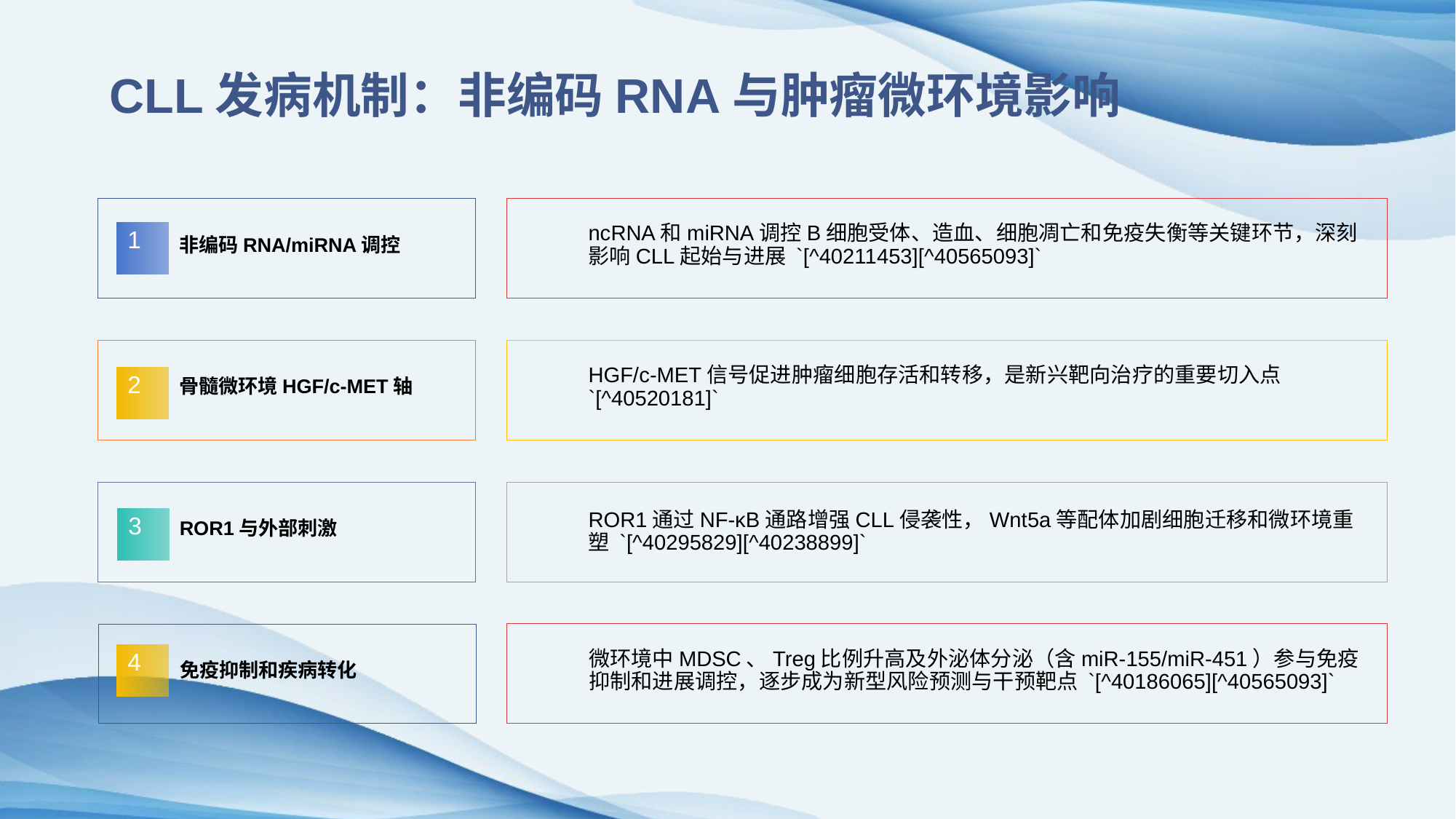

CLL发病机制：非编码RNA与肿瘤微环境影响
非编码RNA/miRNA调控
ncRNA和miRNA调控B细胞受体、造血、细胞凋亡和免疫失衡等关键环节，深刻影响CLL起始与进展 `[^40211453][^40565093]`
1
骨髓微环境HGF/c-MET轴
HGF/c-MET信号促进肿瘤细胞存活和转移，是新兴靶向治疗的重要切入点 `[^40520181]`
2
ROR1与外部刺激
ROR1通过NF-κB通路增强CLL侵袭性，Wnt5a等配体加剧细胞迁移和微环境重塑 `[^40295829][^40238899]`
3
微环境中MDSC、Treg比例升高及外泌体分泌（含miR-155/miR-451）参与免疫抑制和进展调控，逐步成为新型风险预测与干预靶点 `[^40186065][^40565093]`
免疫抑制和疾病转化
4